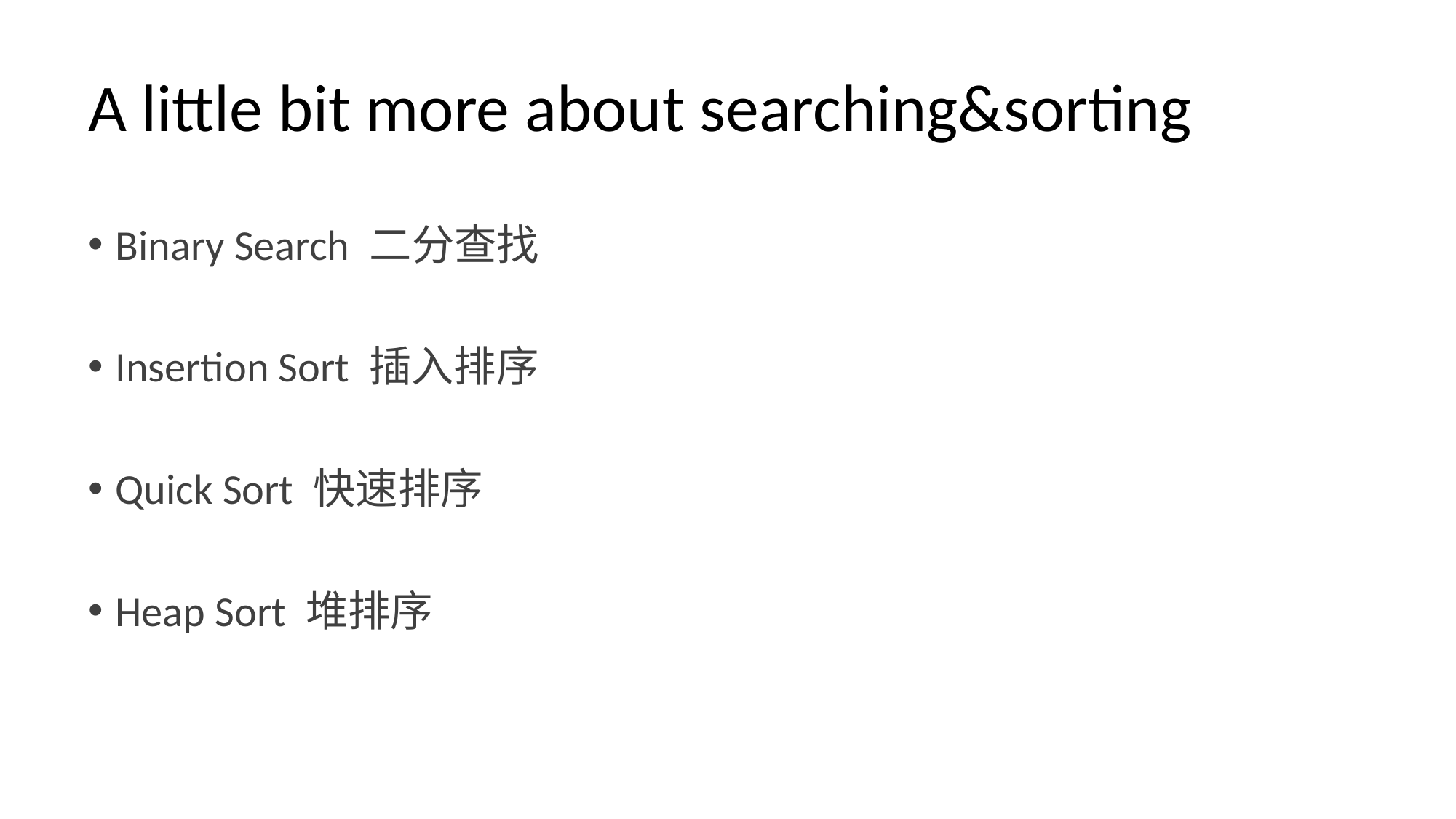

# A little bit more about searching&sorting
Binary Search 二分查找

Insertion Sort 插入排序

Quick Sort 快速排序

Heap Sort 堆排序